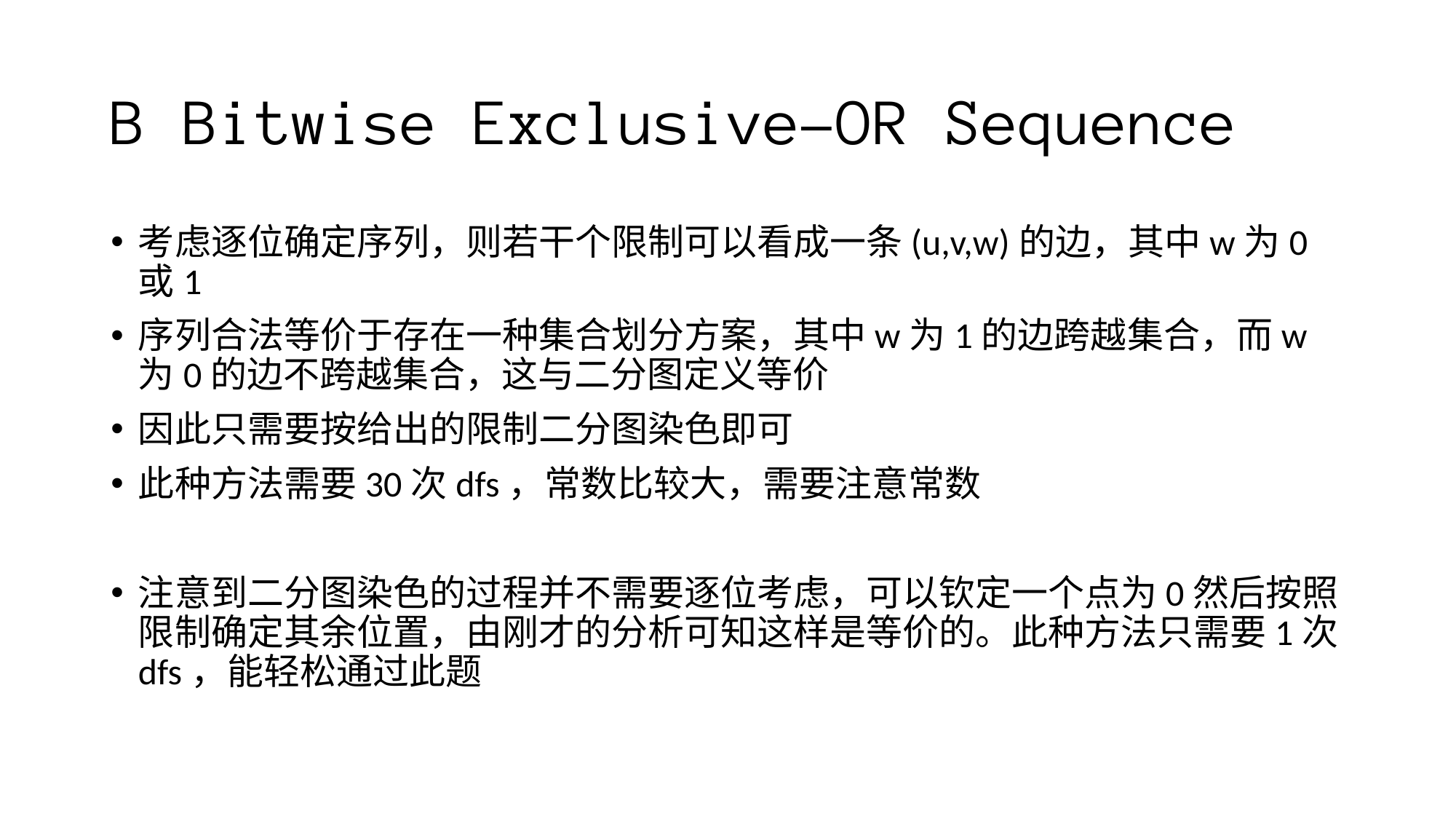

# B Bitwise Exclusive-OR Sequence
考虑逐位确定序列，则若干个限制可以看成一条(u,v,w)的边，其中w为0或1
序列合法等价于存在一种集合划分方案，其中w为1的边跨越集合，而w为0的边不跨越集合，这与二分图定义等价
因此只需要按给出的限制二分图染色即可
此种方法需要30次dfs，常数比较大，需要注意常数

注意到二分图染色的过程并不需要逐位考虑，可以钦定一个点为0然后按照限制确定其余位置，由刚才的分析可知这样是等价的。此种方法只需要1次dfs，能轻松通过此题